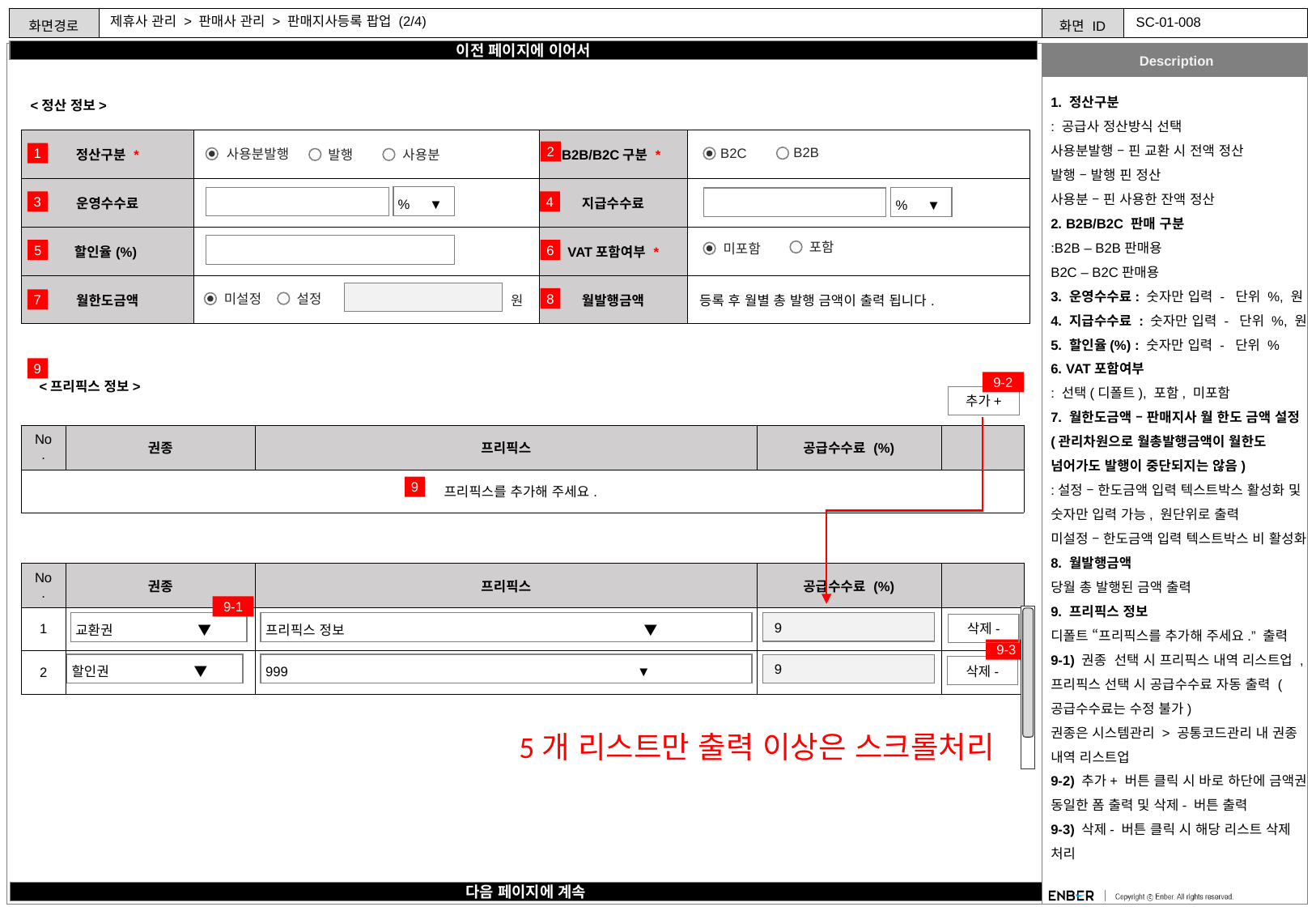

# 제휴사 관리 > 판매사 관리 > 판매지사등록 팝업 (2/4)
SC-01-008
이전 페이지에 이어서
1. 정산구분
: 공급사 정산방식 선택
사용분발행 – 핀 교환 시 전액 정산
발행 – 발행 핀 정산
사용분 – 핀 사용한 잔액 정산
2. B2B/B2C 판매 구분
:B2B – B2B판매용
B2C – B2C판매용
3. 운영수수료: 숫자만 입력 -  단위 %, 원
4. 지급수수료 : 숫자만 입력 -  단위 %, 원
5. 할인율(%) : 숫자만 입력 -  단위 %
6. VAT포함여부
: 선택(디폴트), 포함, 미포함
7. 월한도금액 – 판매지사 월 한도 금액 설정 (관리차원으로 월총발행금액이 월한도 넘어가도 발행이 중단되지는 않음)
:설정 – 한도금액 입력 텍스트박스 활성화 및 숫자만 입력 가능, 원단위로 출력
미설정 – 한도금액 입력 텍스트박스 비 활성화
8. 월발행금액
당월 총 발행된 금액 출력
9. 프리픽스 정보
디폴트 “프리픽스를 추가해 주세요.” 출력
9-1) 권종  선택 시 프리픽스 내역 리스트업 , 프리픽스 선택 시 공급수수료 자동 출력 (공급수수료는 수정 불가)
권종은 시스템관리 > 공통코드관리 내 권종 내역 리스트업
9-2) 추가+ 버튼 클릭 시 바로 하단에 금액권 동일한 폼 출력 및 삭제- 버튼 출력
9-3) 삭제- 버튼 클릭 시 해당 리스트 삭제 처리
<정산 정보>
| 정산구분 \* |  | B2B/B2C구분 \* |  |
| --- | --- | --- | --- |
| 운영수수료 |  | 지급수수료 |  |
| 할인율(%) |  | VAT포함여부 \* |  |
| 월한도금액 |  | 월발행금액 | 등록 후 월별 총 발행 금액이 출력 됩니다. |
2
B2B

1
B2C

사용분발행

사용분

발행

%     ▼

%     ▼

3
4

포함

미포함

5
6

8
설정

미설정

7
원
9
9-2
<프리픽스 정보>
추가+
| No. | 권종 | 프리픽스 | 공급수수료 (%) |  |
| --- | --- | --- | --- | --- |
| 프리픽스를 추가해 주세요. |  |  |  |  |
9
| No. | 권종 | 프리픽스 | 공급수수료 (%) |  |
| --- | --- | --- | --- | --- |
| 1 |  |  |  |  |
| 2 |  |  |  |  |
9-1

프리픽스 정보                                                                              ▼
9
교환권                      ▼
삭제-
9-3
999                                                                                           ▼
9
할인권                      ▼
삭제-
5개 리스트만 출력 이상은 스크롤처리
다음 페이지에 계속